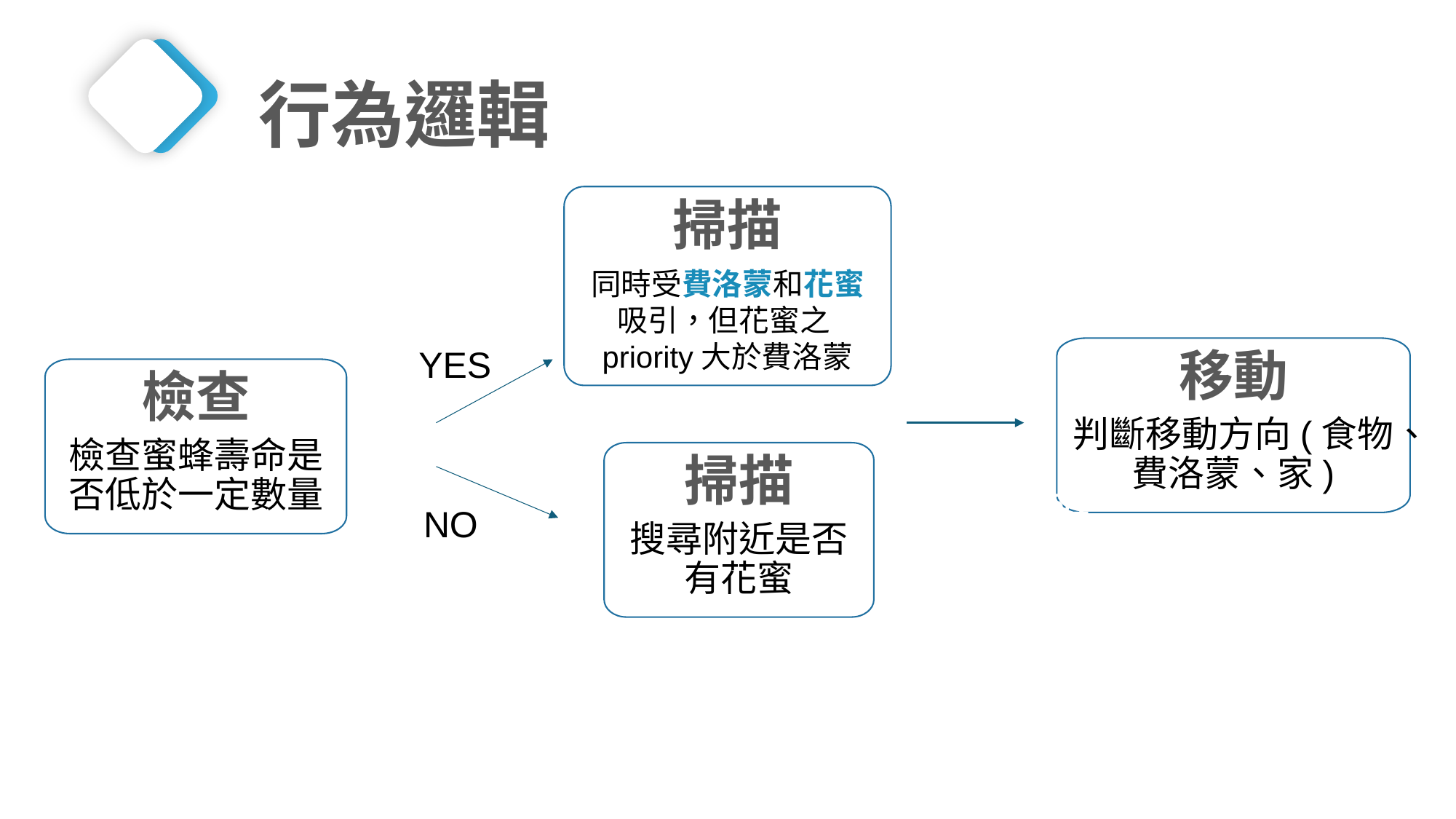

行為邏輯

掃描
同時受費洛蒙和花蜜吸引，但花蜜之priority大於費洛蒙
YES
移動
判斷移動方向(食物、費洛蒙、家)
檢查
檢查蜜蜂壽命是否低於一定數量
掃描
搜尋附近是否有花蜜
3/20
5/1
NO
2/27